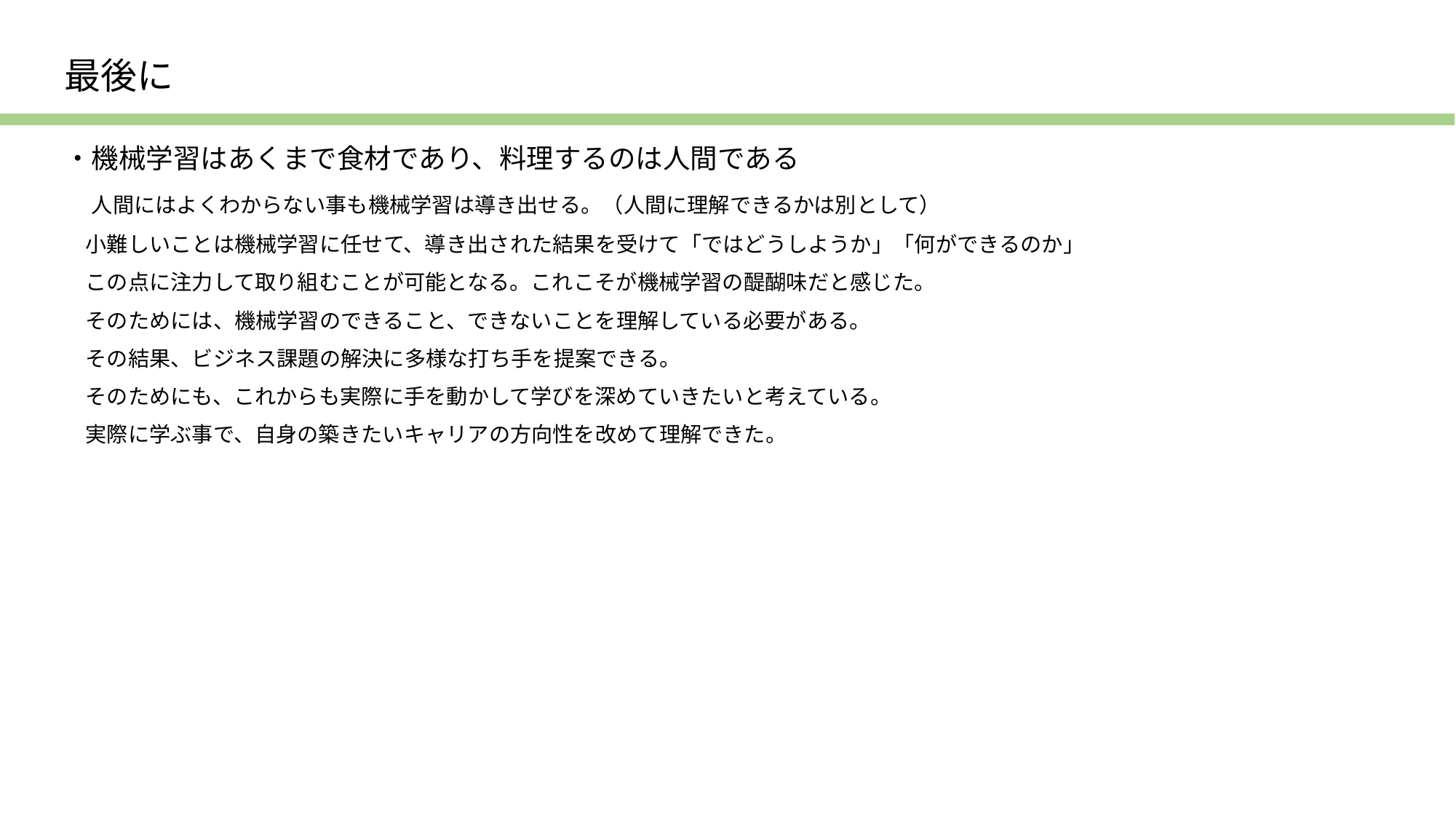

最後に

・機械学習はあくまで食材であり、料理するのは人間である
　人間にはよくわからない事も機械学習は導き出せる。（人間に理解できるかは別として）
　小難しいことは機械学習に任せて、導き出された結果を受けて「ではどうしようか」「何ができるのか」
　この点に注力して取り組むことが可能となる。これこそが機械学習の醍醐味だと感じた。
　そのためには、機械学習のできること、できないことを理解している必要がある。
　その結果、ビジネス課題の解決に多様な打ち手を提案できる。
　そのためにも、これからも実際に手を動かして学びを深めていきたいと考えている。
　実際に学ぶ事で、自身の築きたいキャリアの方向性を改めて理解できた。